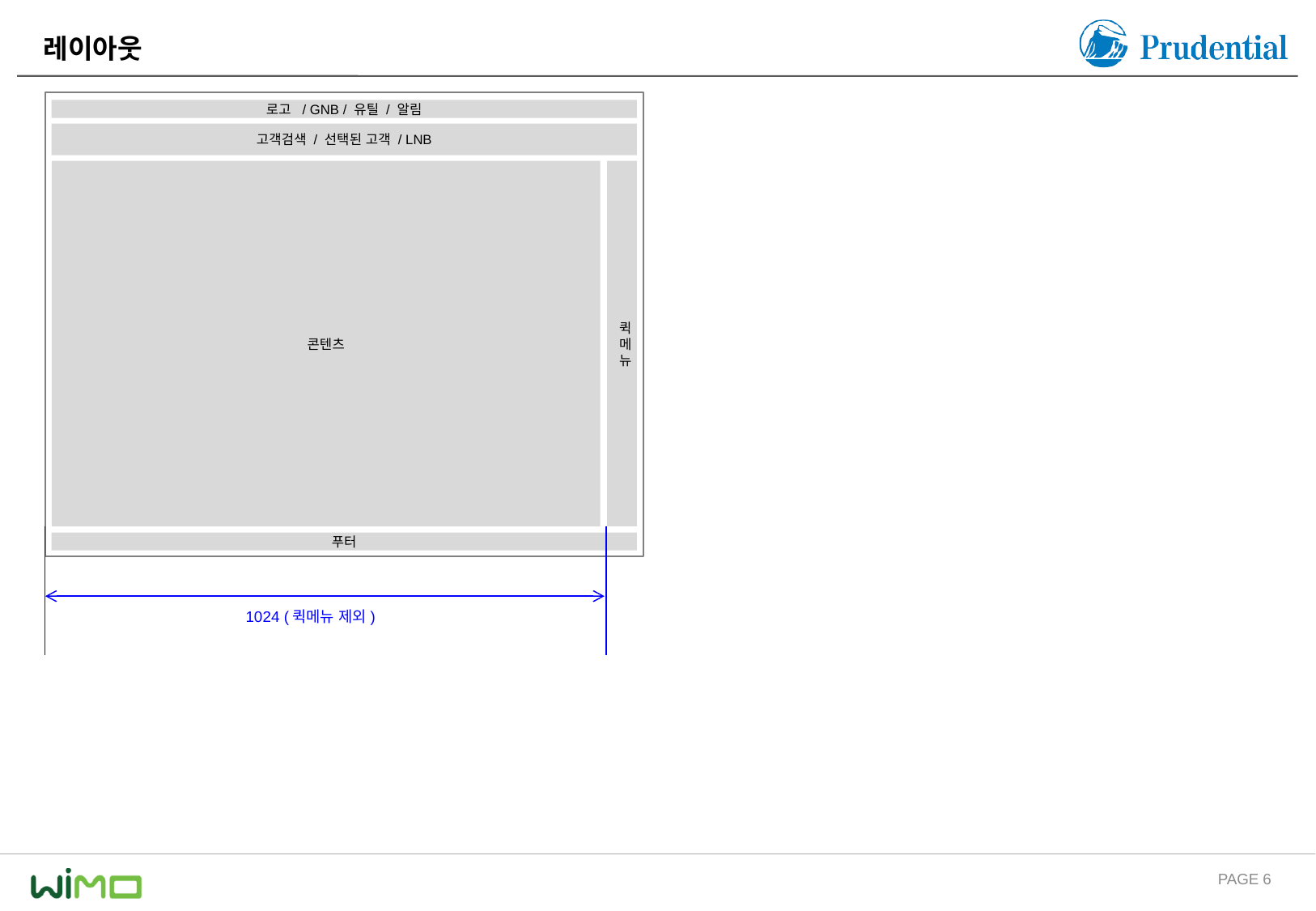

# 레이아웃

로고  / GNB / 유틸 / 알림
고객검색 / 선택된 고객 / LNB
콘텐츠
퀵메뉴
푸터
1024 (퀵메뉴 제외)
PAGE 6